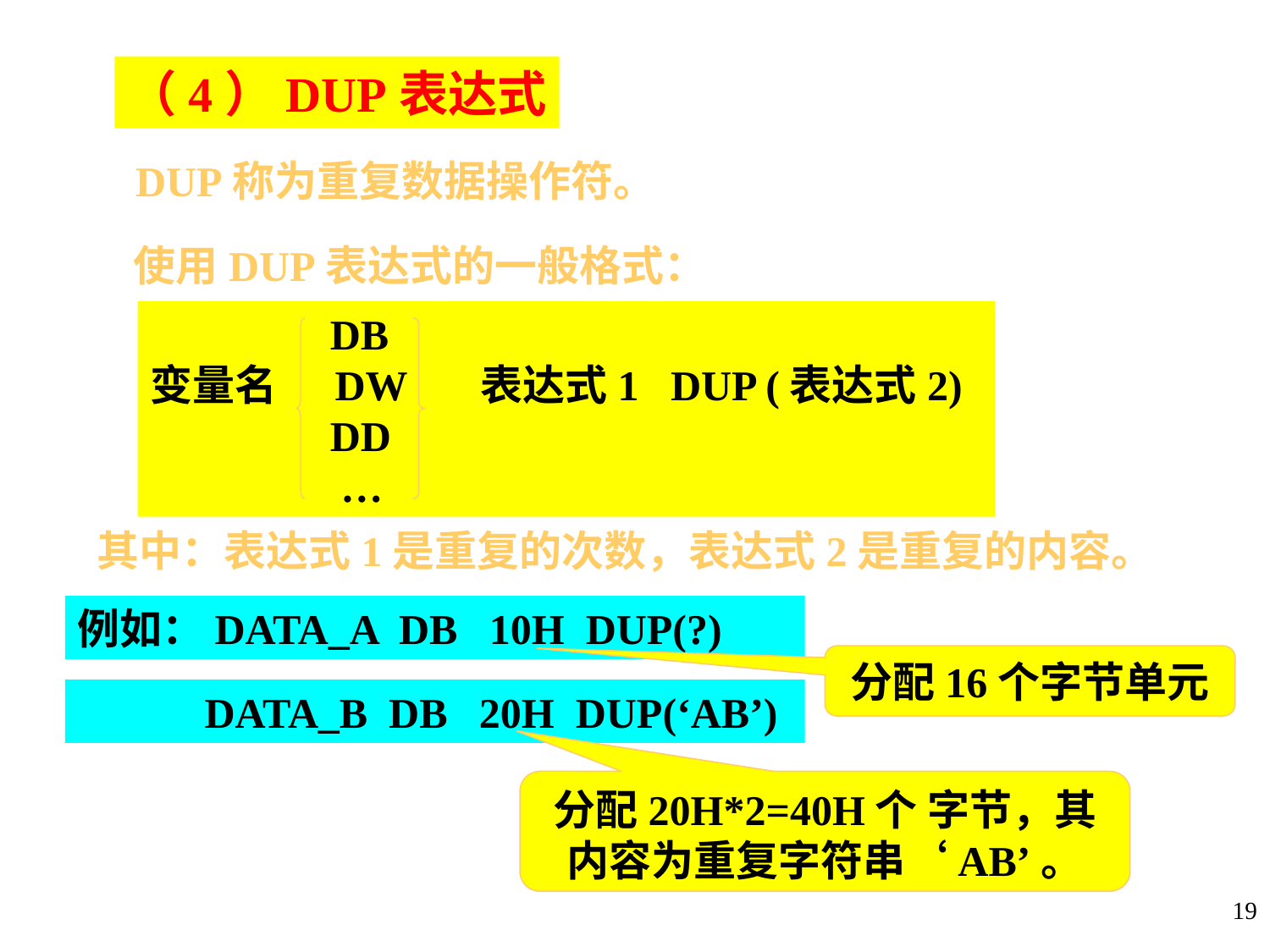

（4）DUP表达式
DUP称为重复数据操作符。
使用DUP表达式的一般格式：
                 DB
变量名     DW      表达式1   DUP (表达式2)
                 DD
                  …

其中：表达式1是重复的次数，表达式2是重复的内容。
例如：DATA_A  DB   10H  DUP(?)
分配16个字节单元
            DATA_B  DB   20H  DUP(‘AB’)
分配20H*2=40H个 字节，其内容为重复字符串‘AB’。
19